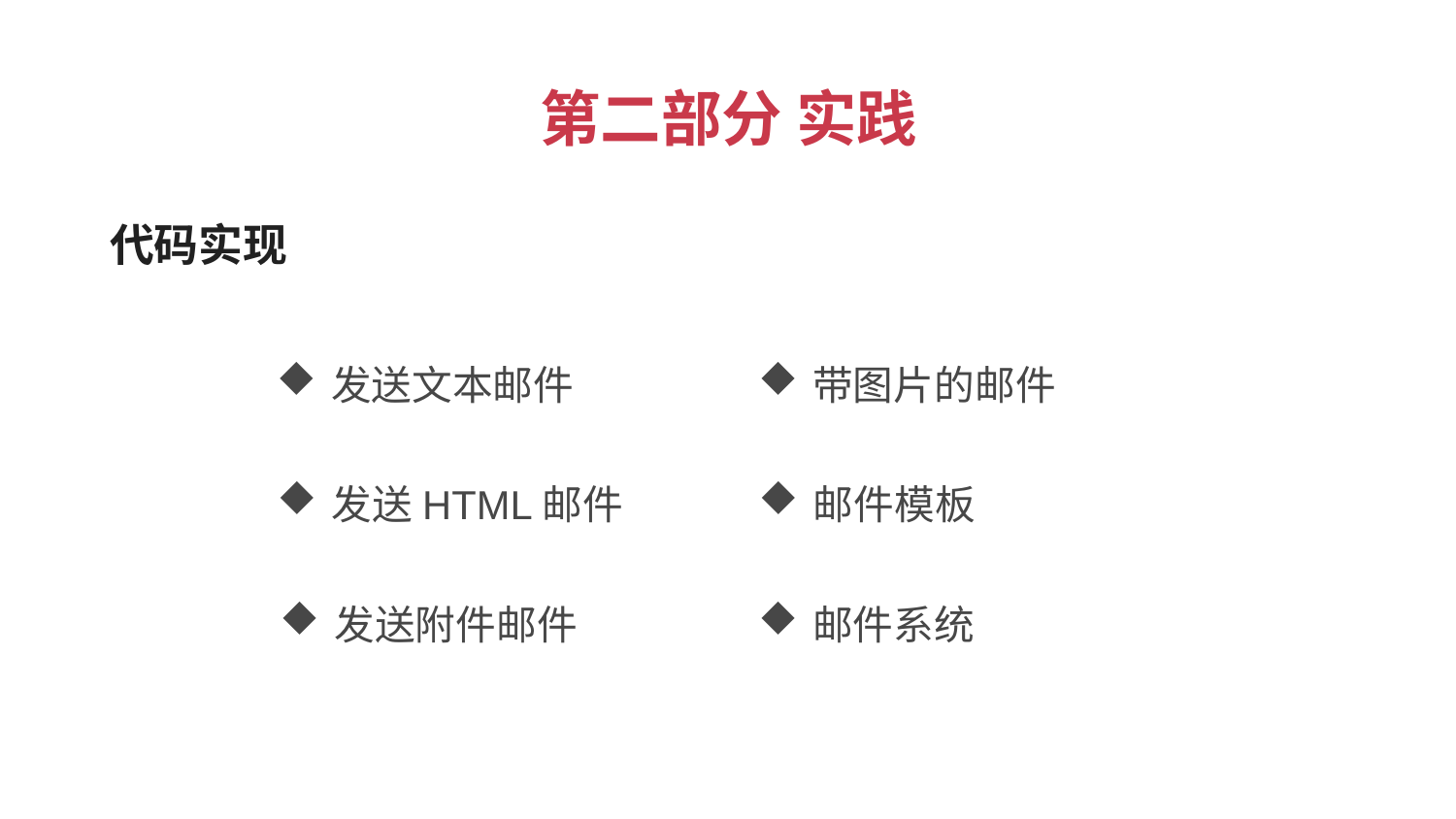

第二部分 实践
 代码实现
发送文本邮件
带图片的邮件
发送HTML邮件
邮件模板
发送附件邮件
邮件系统